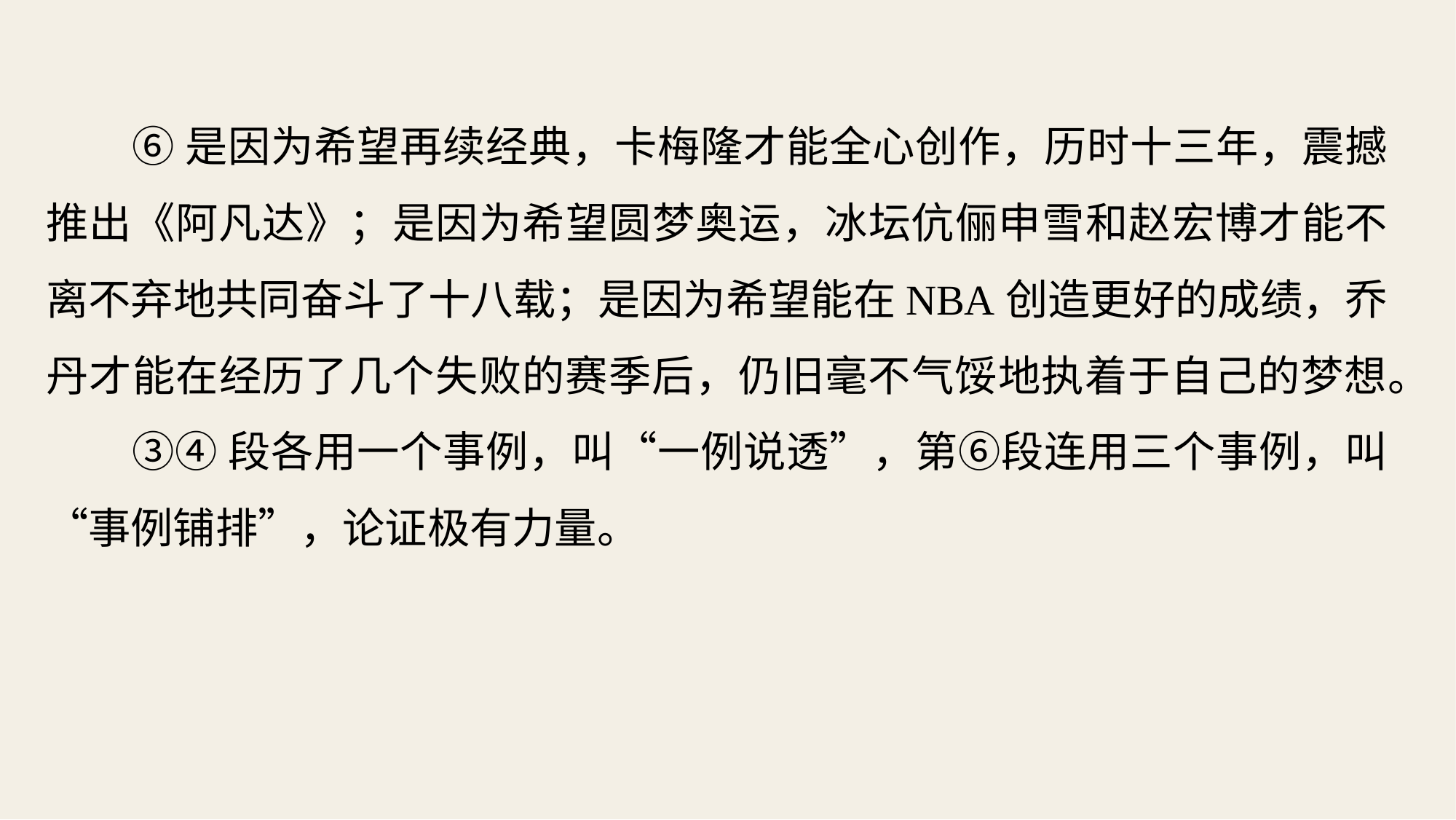

⑥是因为希望再续经典，卡梅隆才能全心创作，历时十三年，震撼推出《阿凡达》；是因为希望圆梦奥运，冰坛伉俪申雪和赵宏博才能不离不弃地共同奋斗了十八载；是因为希望能在NBA创造更好的成绩，乔丹才能在经历了几个失败的赛季后，仍旧毫不气馁地执着于自己的梦想。
③④段各用一个事例，叫“一例说透”，第⑥段连用三个事例，叫“事例铺排”，论证极有力量。